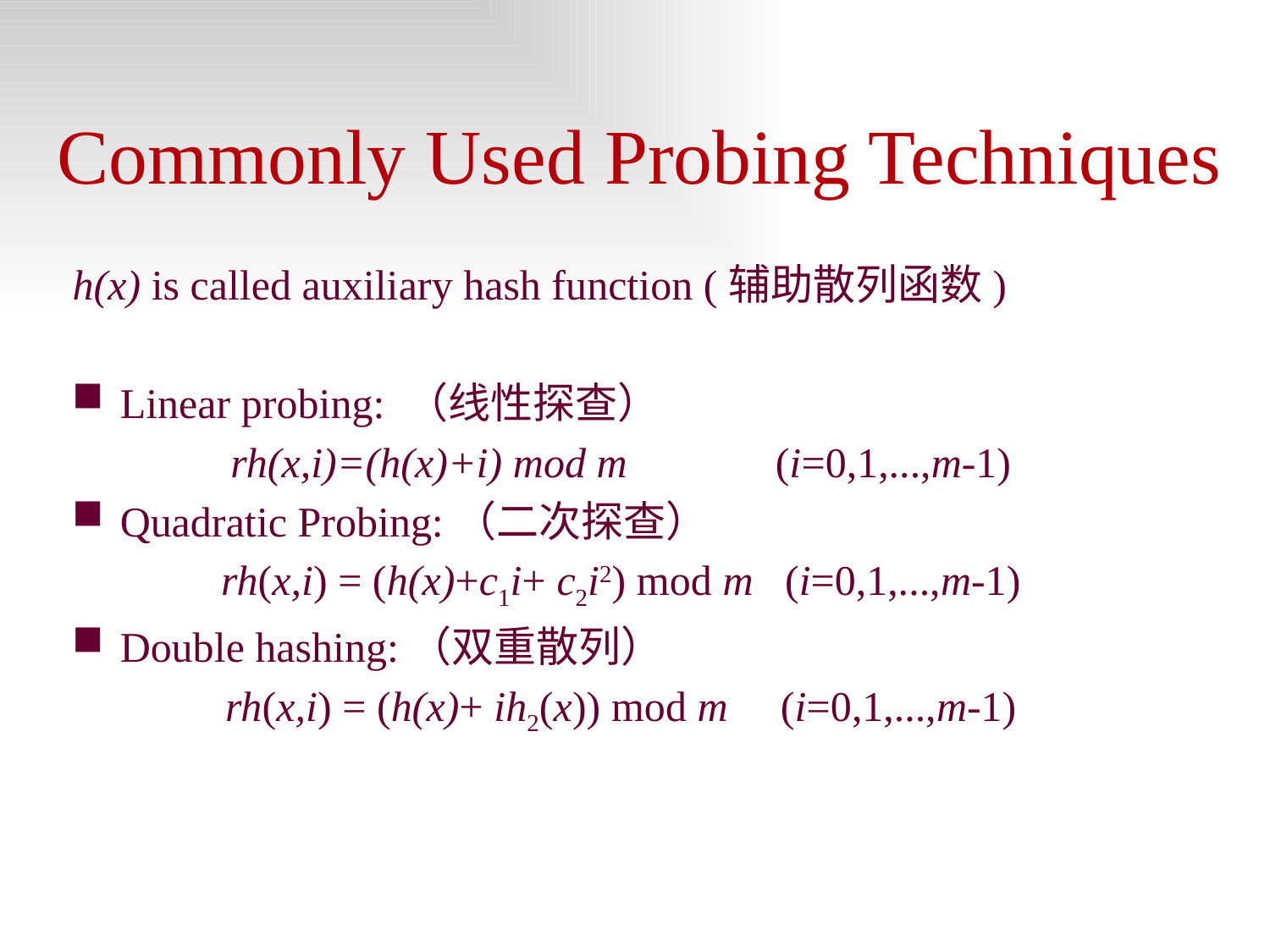

# Commonly Used Probing Techniques
h(x) is called auxiliary hash function (辅助散列函数)

Linear probing: （线性探查）
rh(x,i)=(h(x)+i) mod m              (i=0,1,...,m-1)
Quadratic Probing:（二次探查）
rh(x,i) = (h(x)+c1i+ c2i2) mod m   (i=0,1,...,m-1)
Double hashing:（双重散列）
rh(x,i) = (h(x)+ ih2(x)) mod m     (i=0,1,...,m-1)